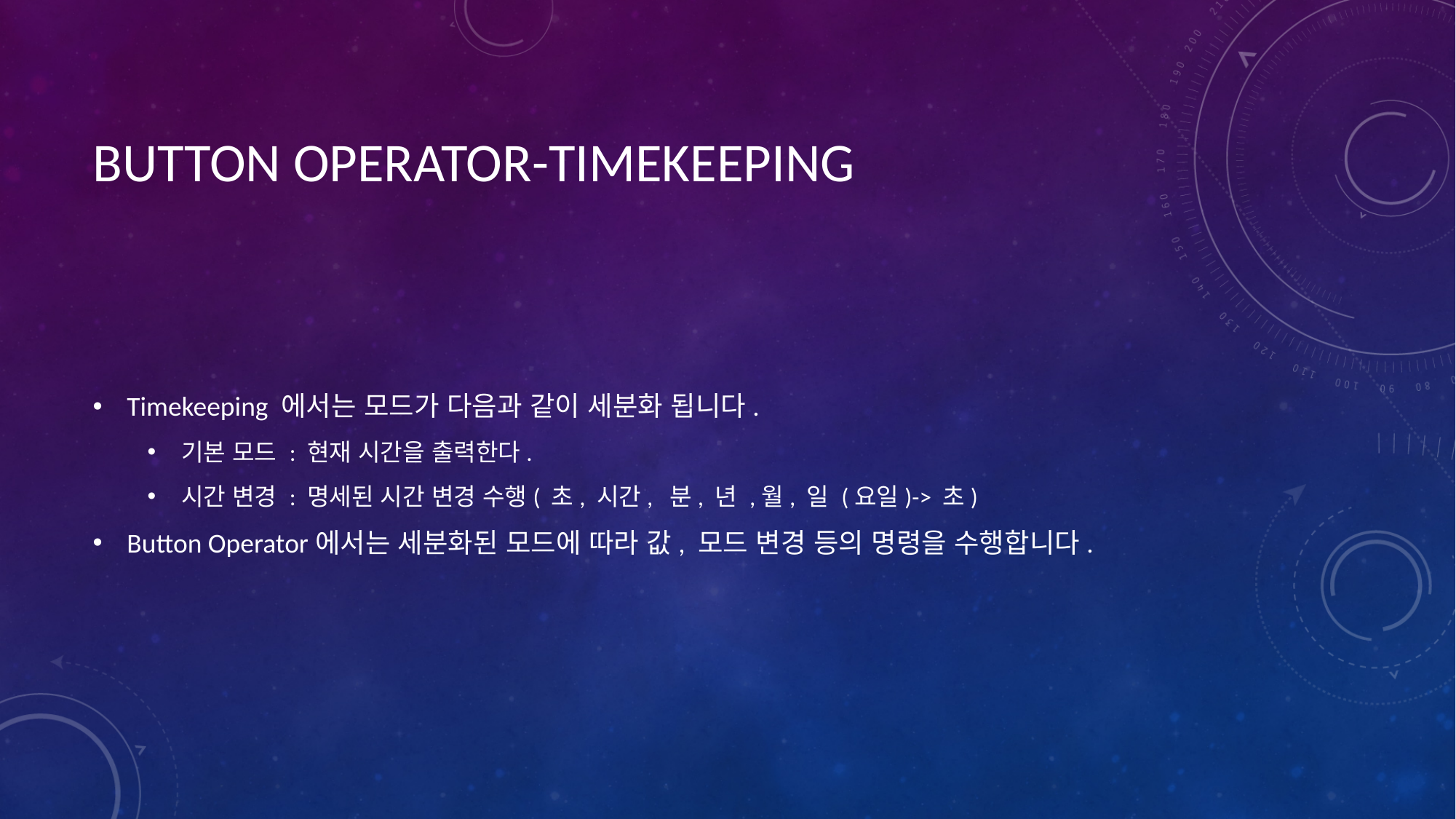

# Button Operator-TimeKeeping
Timekeeping 에서는 모드가 다음과 같이 세분화 됩니다.
기본 모드 : 현재 시간을 출력한다.
시간 변경 : 명세된 시간 변경 수행( 초, 시간,  분, 년 ,월, 일 (요일)-> 초)
Button Operator에서는 세분화된 모드에 따라 값, 모드 변경 등의 명령을 수행합니다.